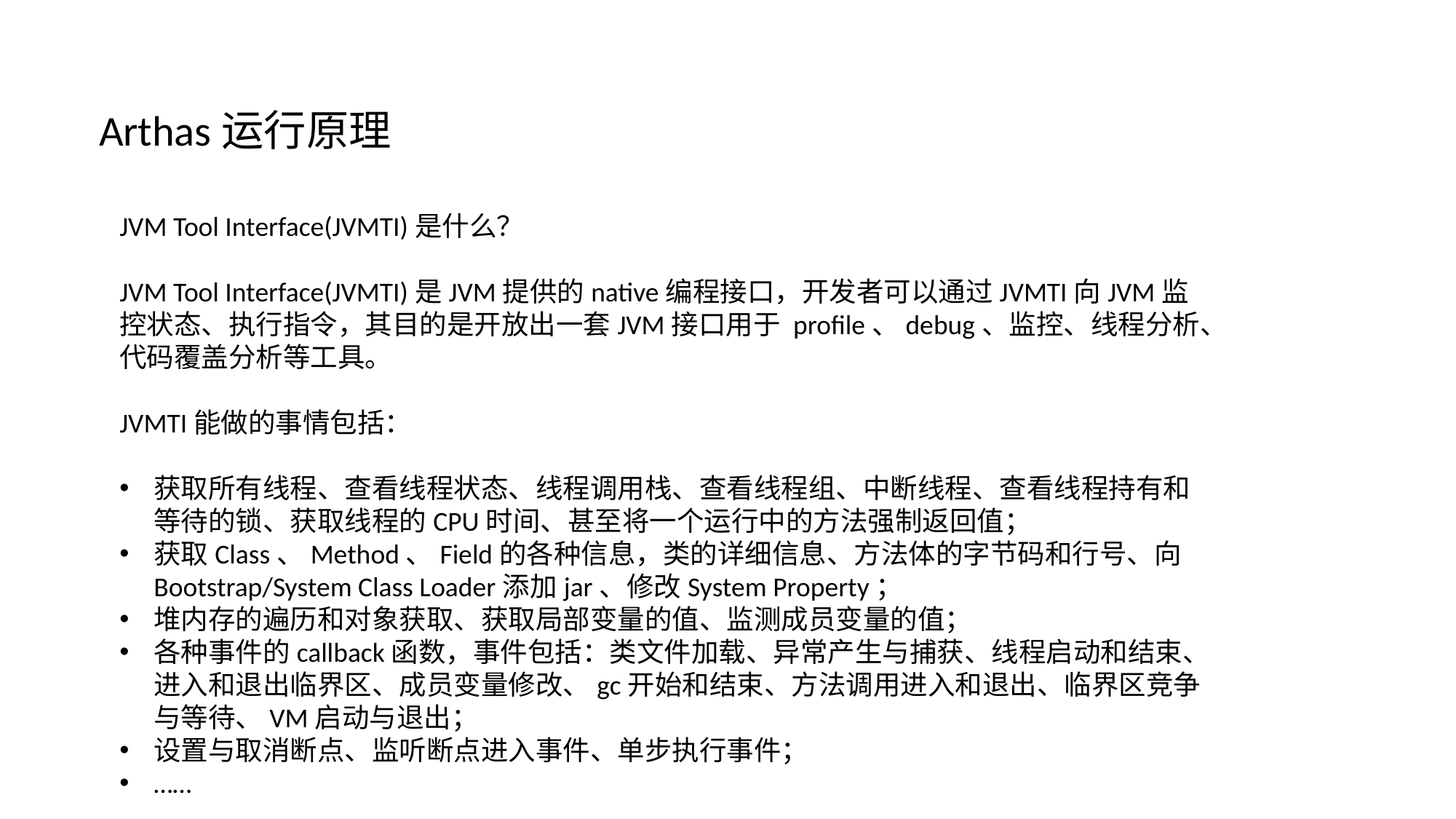

Arthas运行原理

JVM Tool Interface(JVMTI)是什么？

JVM Tool Interface(JVMTI)是JVM提供的native编程接口，开发者可以通过JVMTI向JVM监控状态、执行指令，其目的是开放出一套JVM接口用于 profile、debug、监控、线程分析、代码覆盖分析等工具。

JVMTI能做的事情包括：

获取所有线程、查看线程状态、线程调用栈、查看线程组、中断线程、查看线程持有和等待的锁、获取线程的CPU时间、甚至将一个运行中的方法强制返回值；
获取Class、Method、Field的各种信息，类的详细信息、方法体的字节码和行号、向Bootstrap/System Class Loader添加jar、修改System Property；
堆内存的遍历和对象获取、获取局部变量的值、监测成员变量的值；
各种事件的callback函数，事件包括：类文件加载、异常产生与捕获、线程启动和结束、进入和退出临界区、成员变量修改、gc开始和结束、方法调用进入和退出、临界区竞争与等待、VM启动与退出；
设置与取消断点、监听断点进入事件、单步执行事件；
……

$ profiler getSamples
23